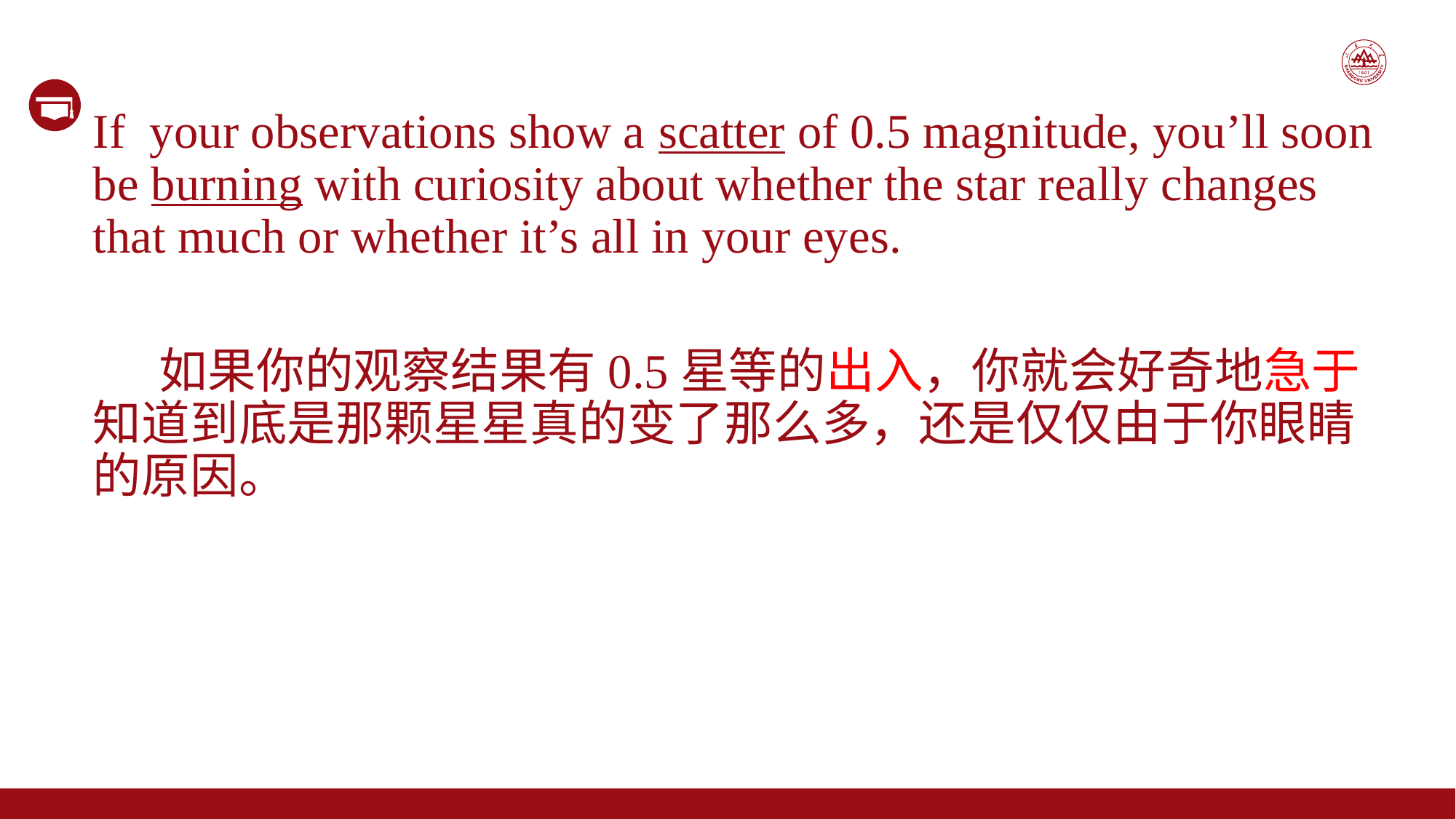

If  your observations show a scatter of 0.5 magnitude, you’ll soon be burning with curiosity about whether the star really changes that much or whether it’s all in your eyes.

     如果你的观察结果有0.5星等的出入，你就会好奇地急于知道到底是那颗星星真的变了那么多，还是仅仅由于你眼睛的原因。